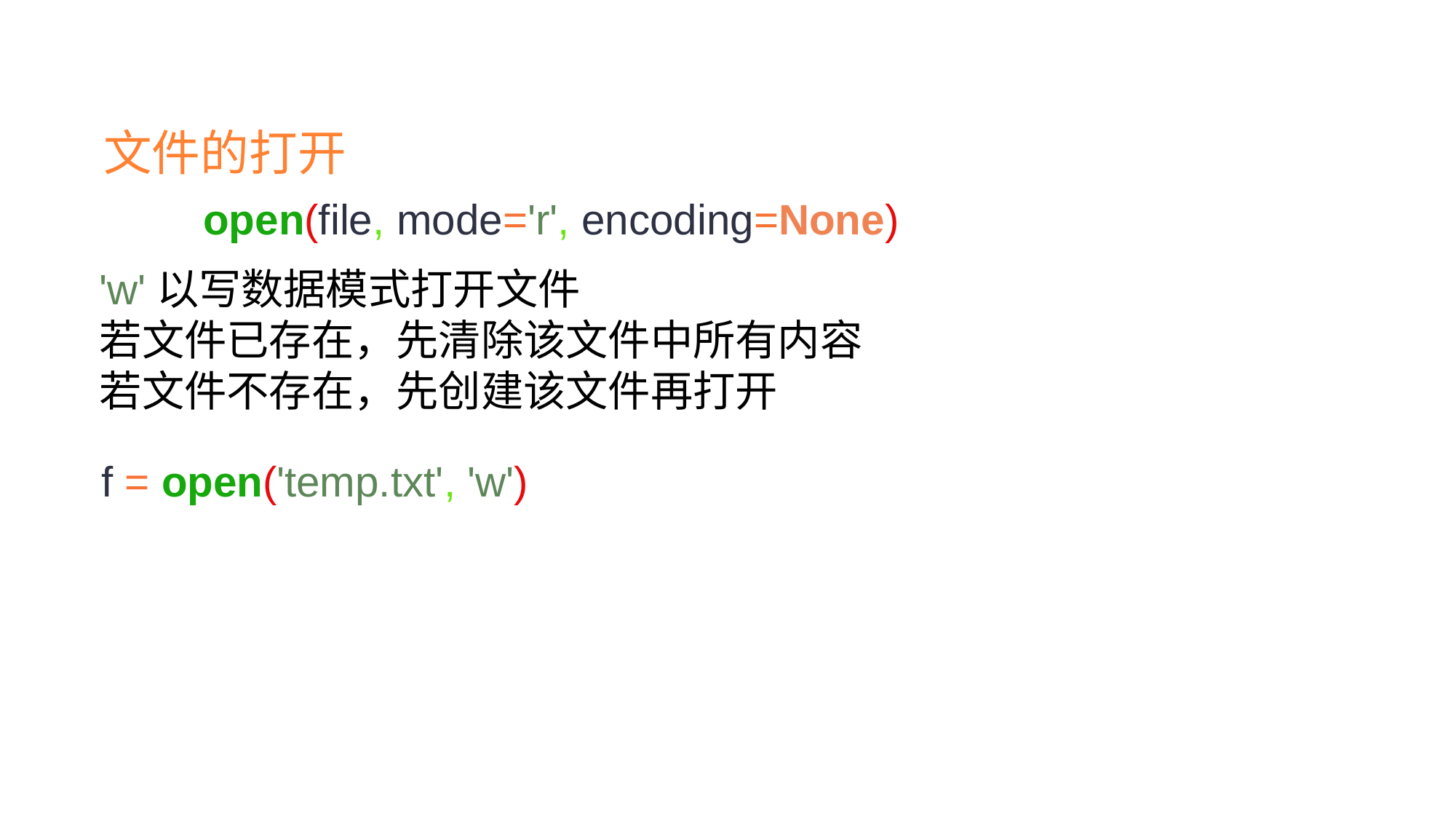

文件的打开
open(file, mode='r', encoding=None)
'w'以写数据模式打开文件
若文件已存在，先清除该文件中所有内容
若文件不存在，先创建该文件再打开
f = open('temp.txt', 'w')